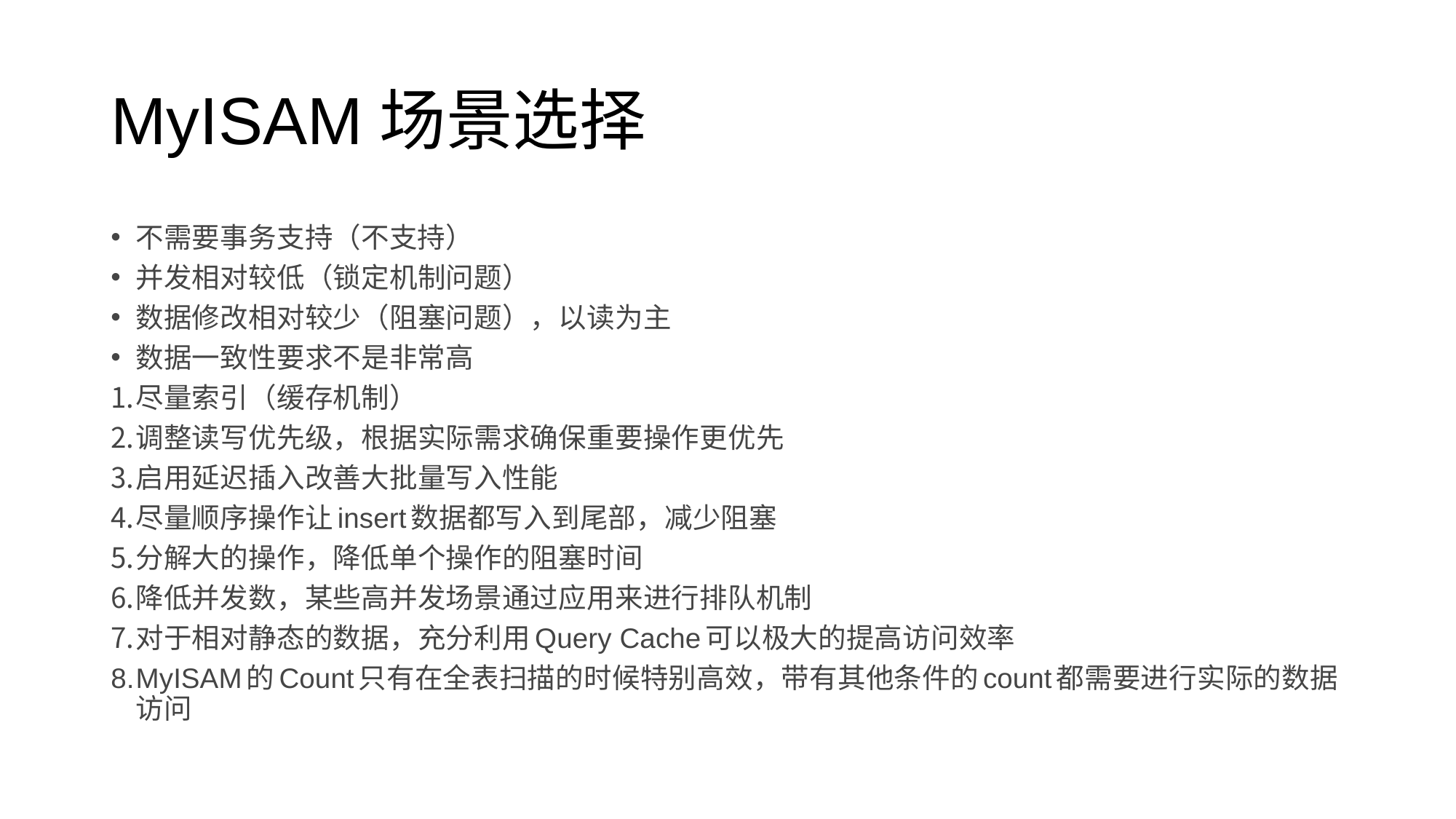

# MyISAM场景选择
不需要事务支持（不支持）
并发相对较低（锁定机制问题）
数据修改相对较少（阻塞问题），以读为主
数据一致性要求不是非常高
尽量索引（缓存机制）
调整读写优先级，根据实际需求确保重要操作更优先
启用延迟插入改善大批量写入性能
尽量顺序操作让insert数据都写入到尾部，减少阻塞
分解大的操作，降低单个操作的阻塞时间
降低并发数，某些高并发场景通过应用来进行排队机制
对于相对静态的数据，充分利用Query Cache可以极大的提高访问效率
MyISAM的Count只有在全表扫描的时候特别高效，带有其他条件的count都需要进行实际的数据访问